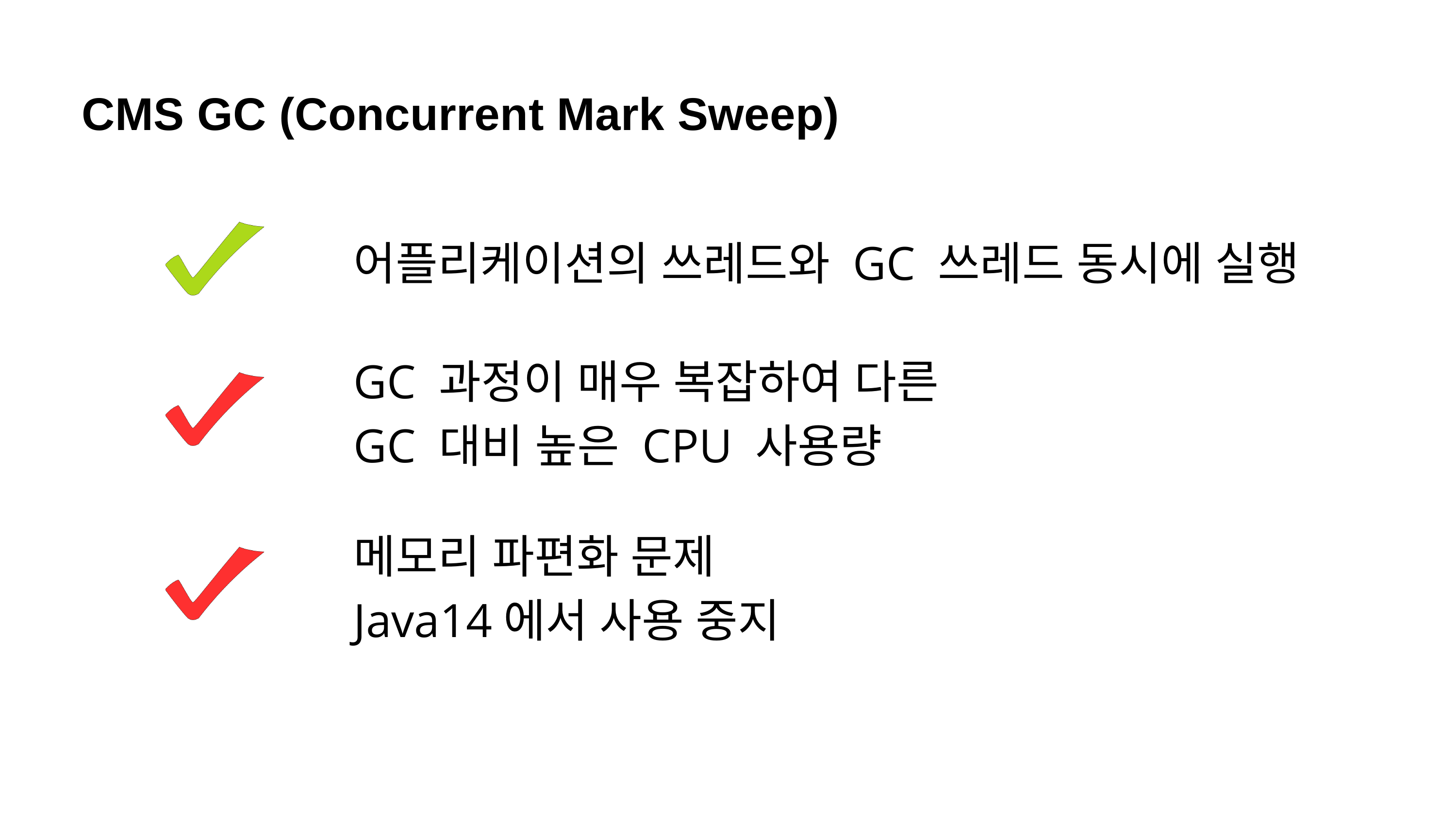

CMS GC (Concurrent Mark Sweep)

어플리케이션의 쓰레드와 GC 쓰레드 동시에 실행
GC 과정이 매우 복잡하여 다른 GC 대비 높은 CPU 사용량

메모리 파편화 문제
Java14에서 사용 중지